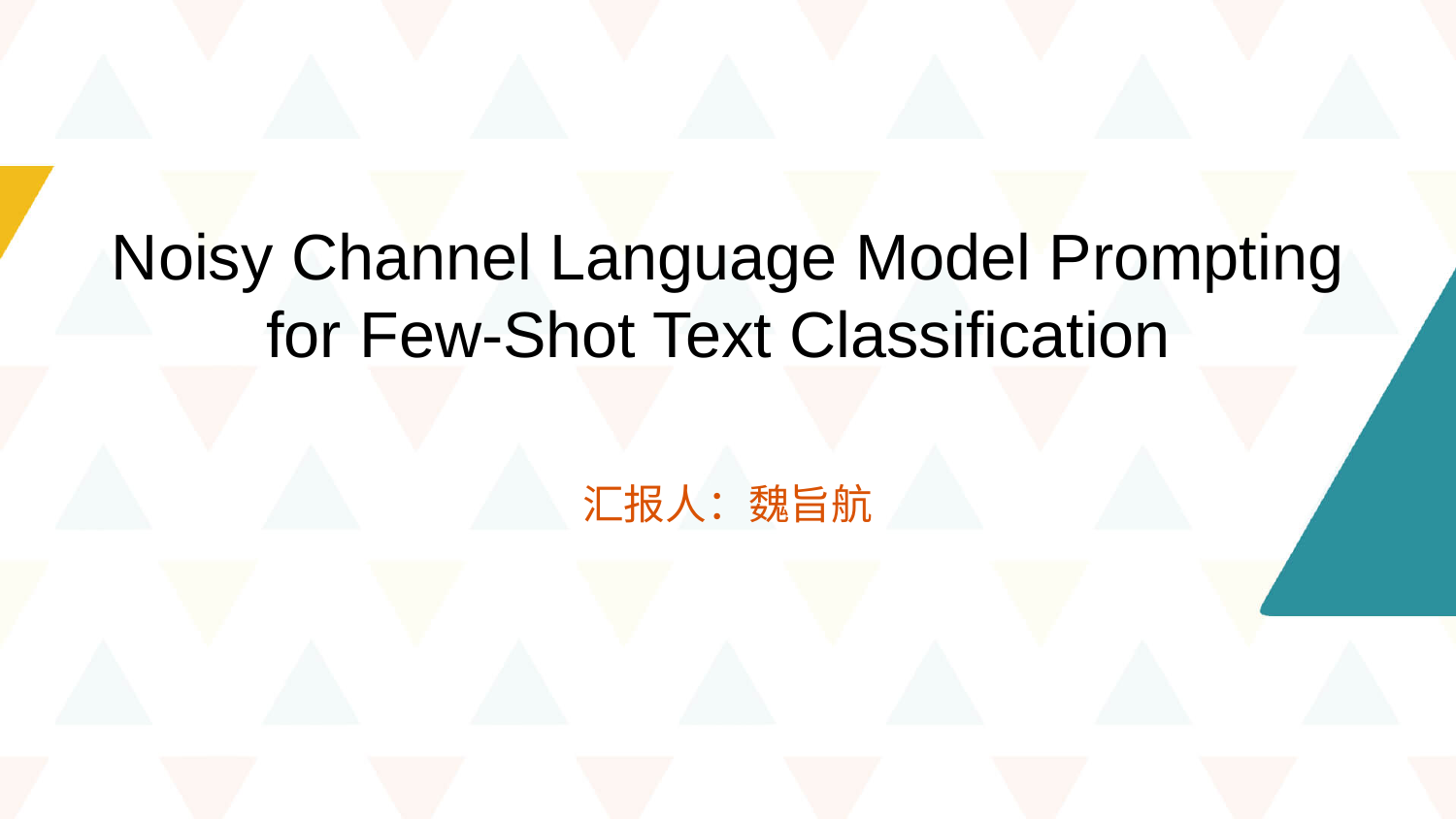

Noisy Channel Language Model Prompting for Few-Shot Text Classification
汇报人：魏旨航